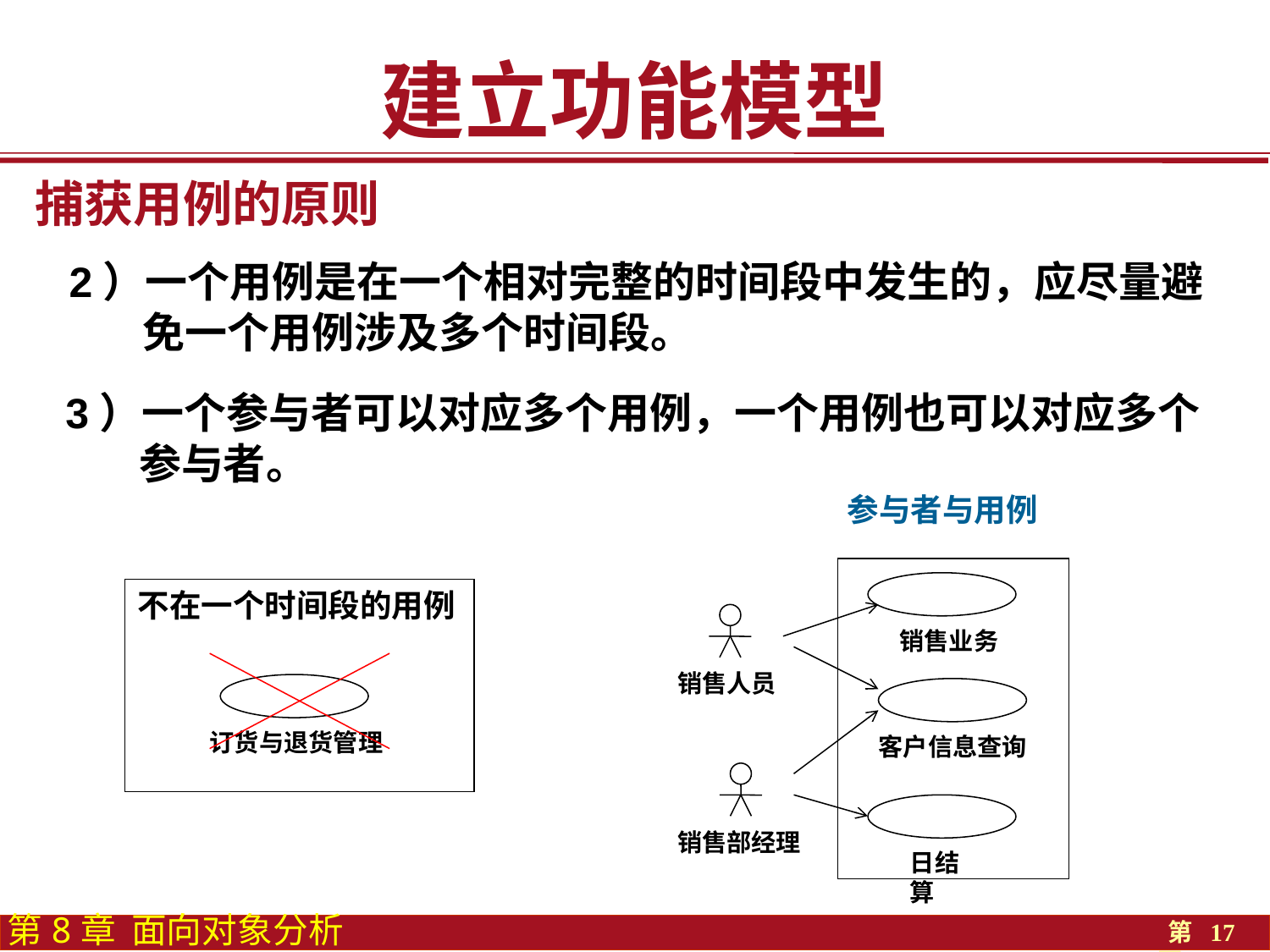

建立功能模型
捕获用例的原则
2）一个用例是在一个相对完整的时间段中发生的，应尽量避免一个用例涉及多个时间段。
3）一个参与者可以对应多个用例，一个用例也可以对应多个参与者。
参与者与用例

销售业务

销售人员

客户信息查询

销售部经理
日结算
不在一个时间段的用例

订货与退货管理